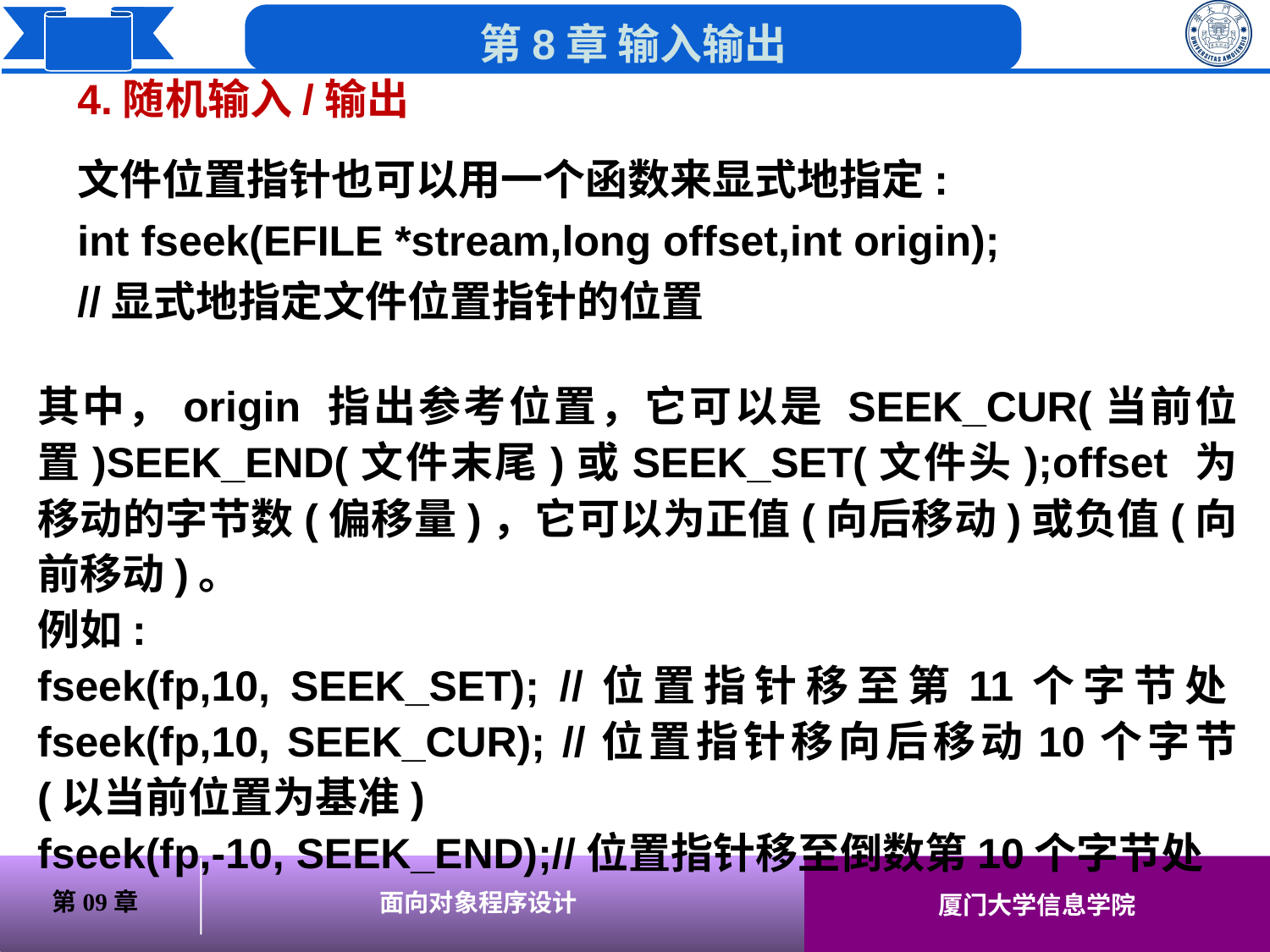

4.随机输入/输出
文件位置指针也可以用一个函数来显式地指定:
int fseek(EFILE *stream,long offset,int origin);
//显式地指定文件位置指针的位置
其中，origin 指出参考位置，它可以是 SEEK_CUR(当前位置)SEEK_END(文件末尾)或SEEK_SET(文件头);offset 为移动的字节数(偏移量)，它可以为正值(向后移动)或负值(向前移动)。
例如:
fseek(fp,10, SEEK_SET); //位置指针移至第11个字节处fseek(fp,10, SEEK_CUR); //位置指针移向后移动10个字节 (以当前位置为基准)
fseek(fp,-10, SEEK_END);//位置指针移至倒数第10个字节处
48